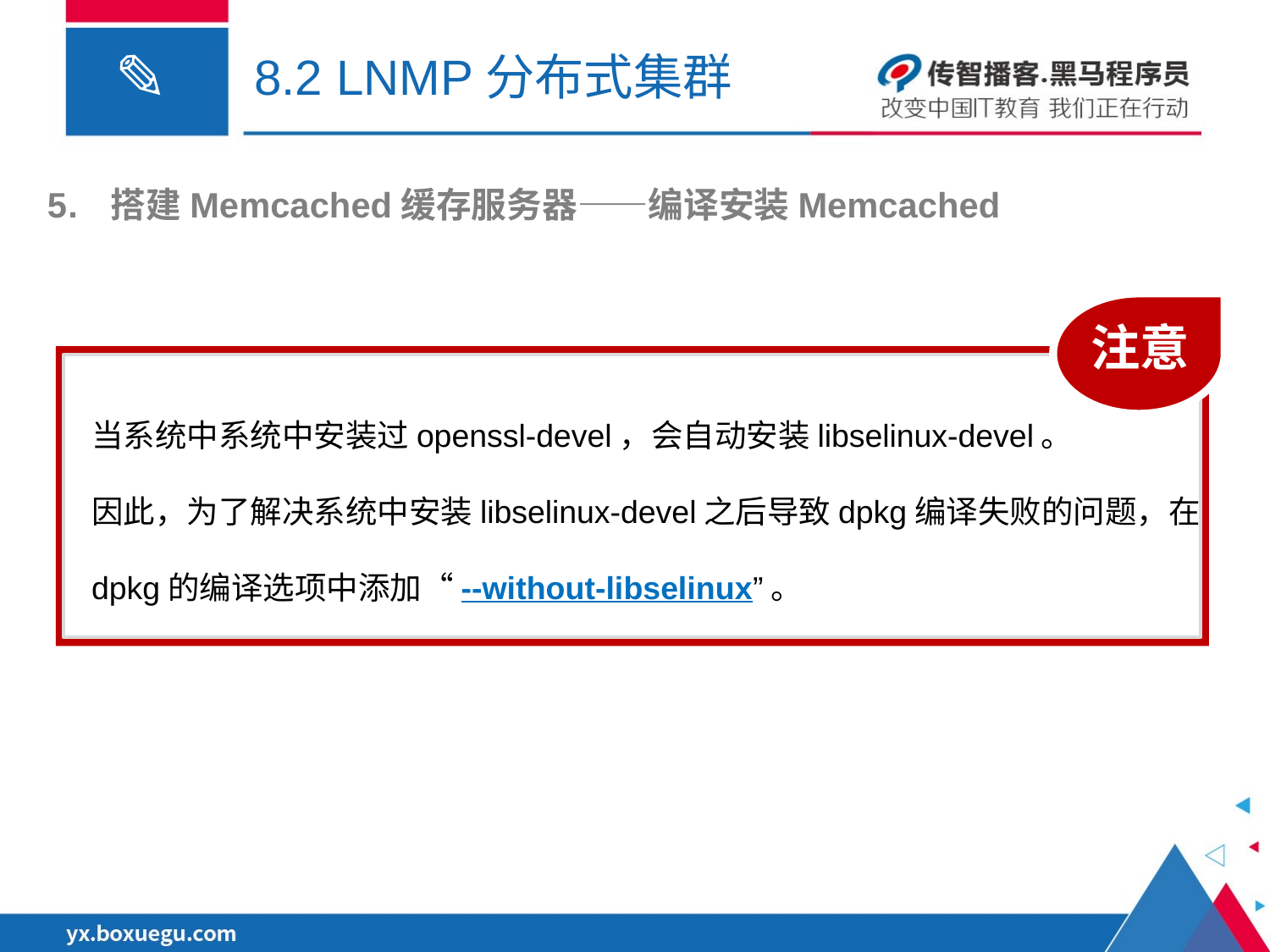

# 8.2 LNMP分布式集群
搭建Memcached缓存服务器——编译安装Memcached

注意

当系统中系统中安装过openssl-devel，会自动安装libselinux-devel。
因此，为了解决系统中安装libselinux-devel之后导致dpkg编译失败的问题，在dpkg的编译选项中添加“--without-libselinux”。